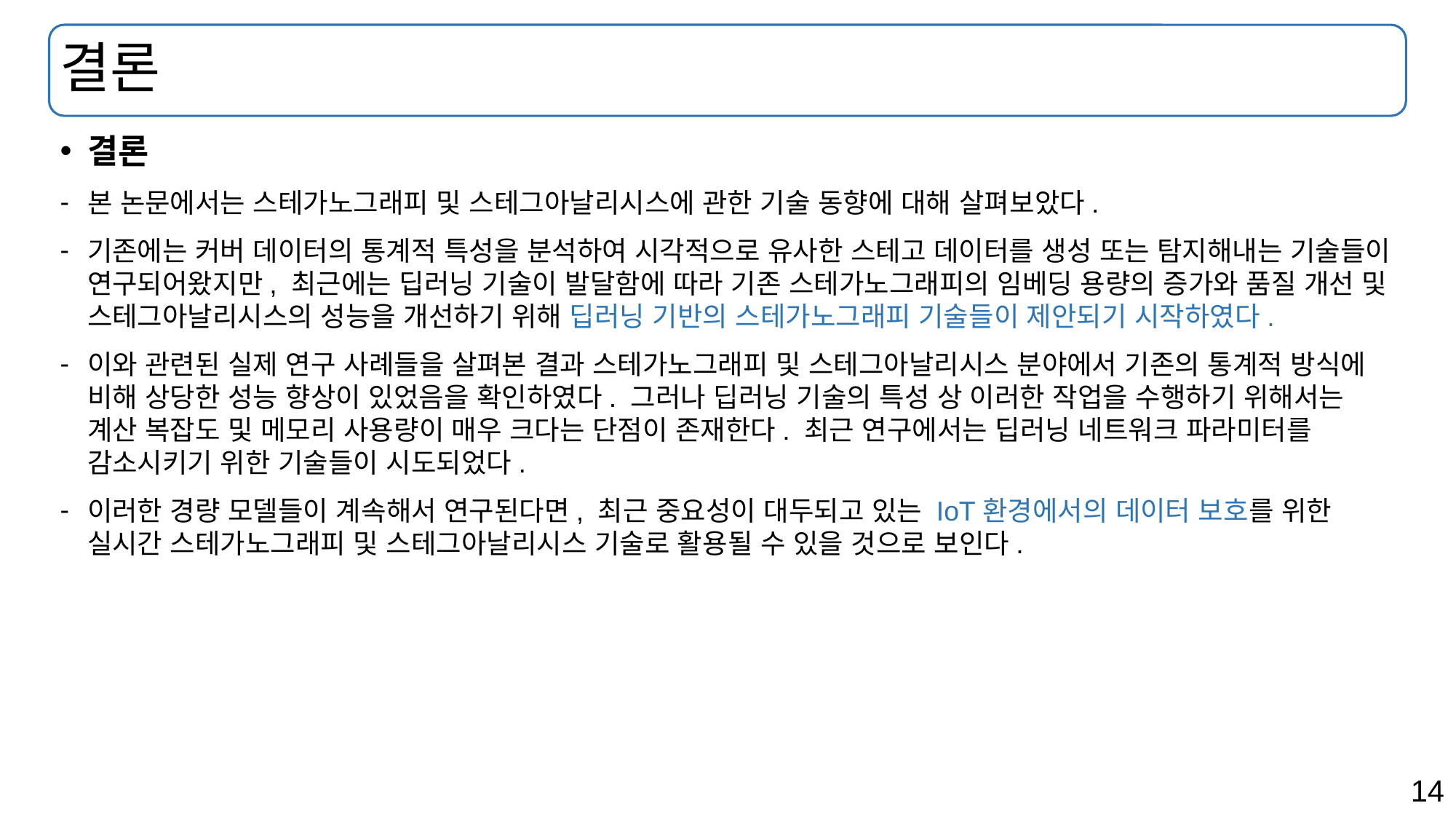

# 결론
결론
본 논문에서는 스테가노그래피 및 스테그아날리시스에 관한 기술 동향에 대해 살펴보았다.
기존에는 커버 데이터의 통계적 특성을 분석하여 시각적으로 유사한 스테고 데이터를 생성 또는 탐지해내는 기술들이 연구되어왔지만, 최근에는 딥러닝 기술이 발달함에 따라 기존 스테가노그래피의 임베딩 용량의 증가와 품질 개선 및 스테그아날리시스의 성능을 개선하기 위해 딥러닝 기반의 스테가노그래피 기술들이 제안되기 시작하였다.
이와 관련된 실제 연구 사례들을 살펴본 결과 스테가노그래피 및 스테그아날리시스 분야에서 기존의 통계적 방식에 비해 상당한 성능 향상이 있었음을 확인하였다. 그러나 딥러닝 기술의 특성 상 이러한 작업을 수행하기 위해서는 계산 복잡도 및 메모리 사용량이 매우 크다는 단점이 존재한다. 최근 연구에서는 딥러닝 네트워크 파라미터를 감소시키기 위한 기술들이 시도되었다.
이러한 경량 모델들이 계속해서 연구된다면, 최근 중요성이 대두되고 있는 IoT환경에서의 데이터 보호를 위한 실시간 스테가노그래피 및 스테그아날리시스 기술로 활용될 수 있을 것으로 보인다.